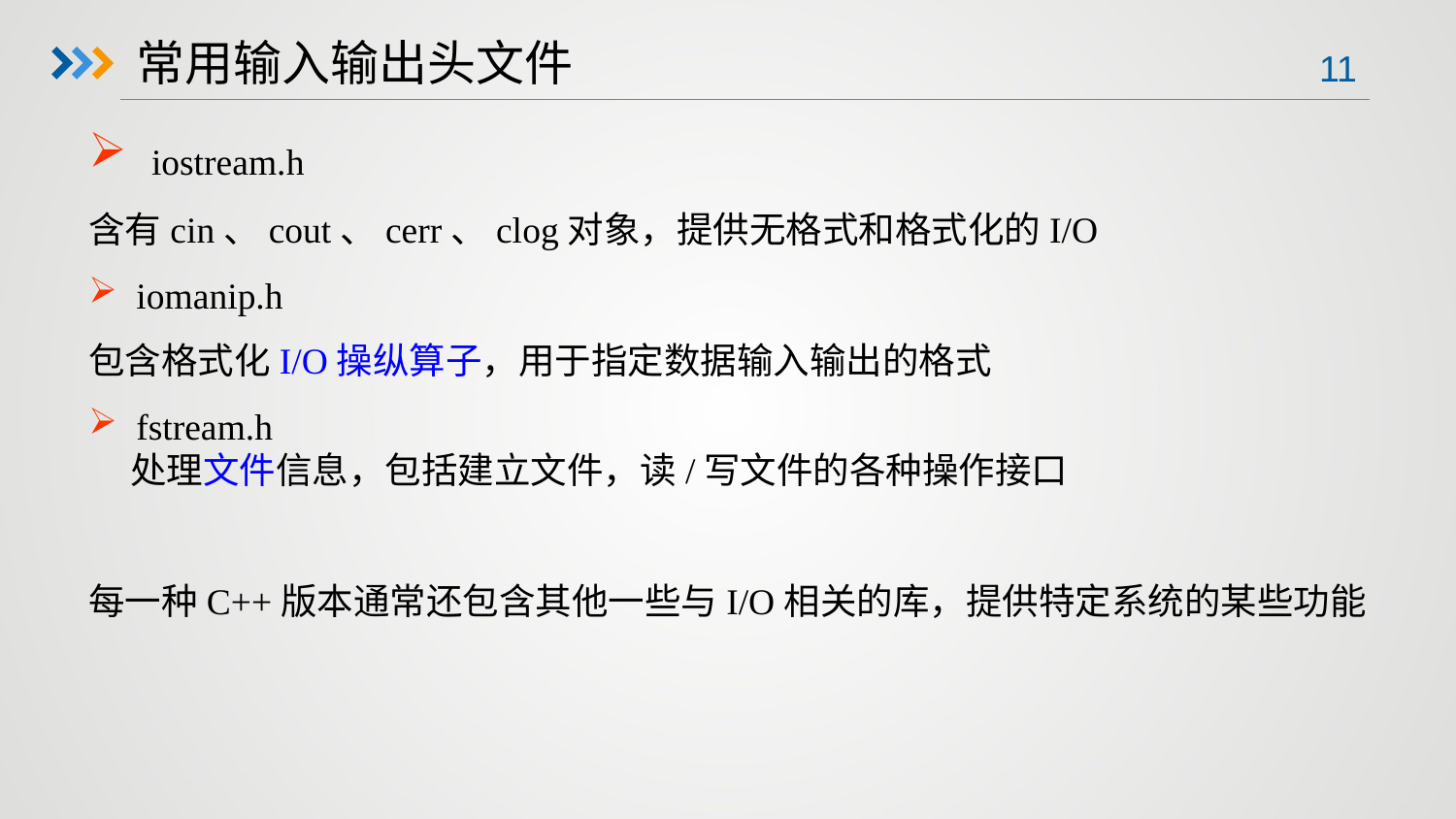

常用输入输出头文件
  iostream.h
含有cin、cout、cerr、clog对象，提供无格式和格式化的I/O
  iomanip.h
包含格式化I/O操纵算子，用于指定数据输入输出的格式
  fstream.h
    处理文件信息，包括建立文件，读/写文件的各种操作接口

每一种C++版本通常还包含其他一些与I/O相关的库，提供特定系统的某些功能